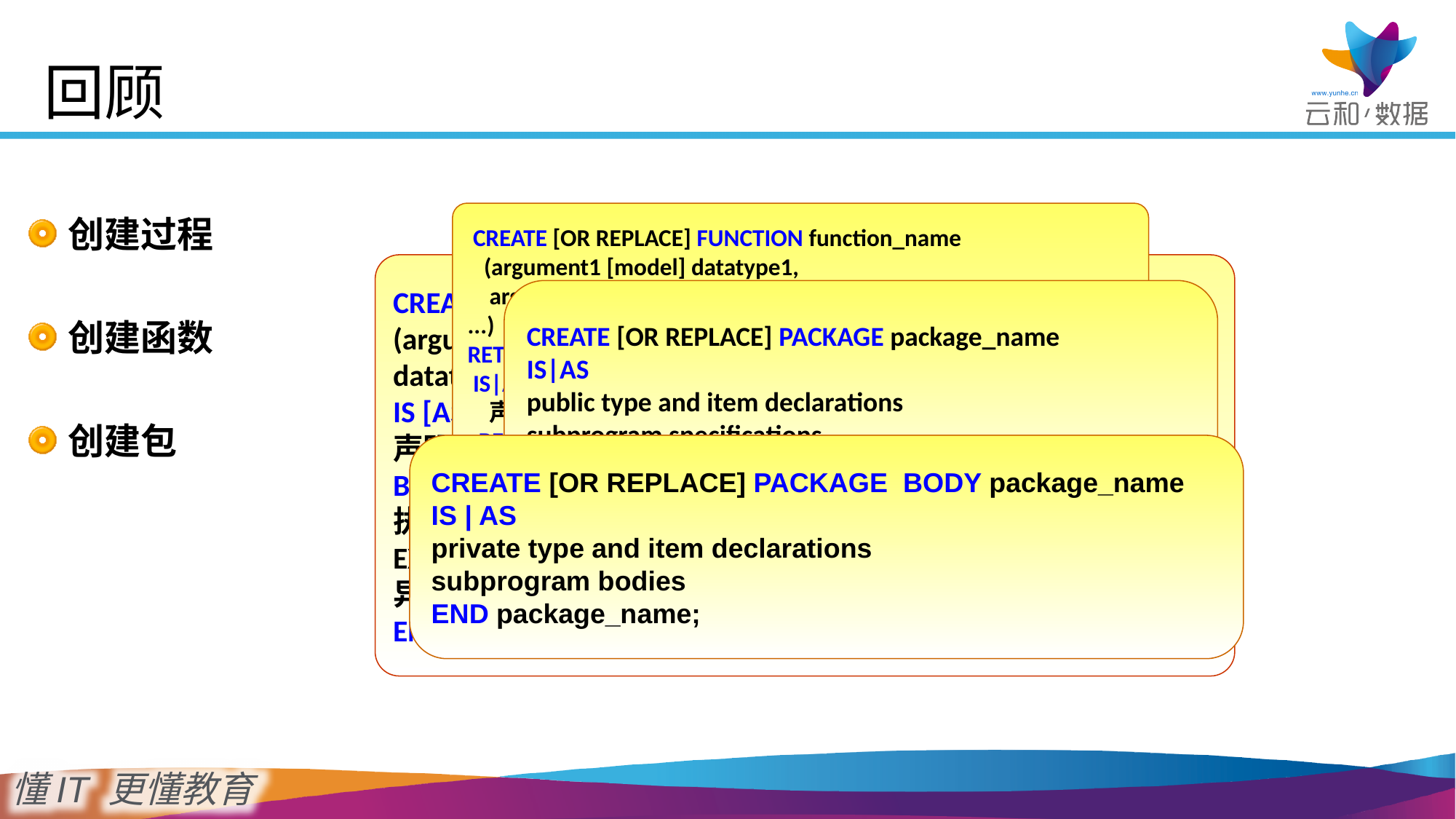

# 回顾
创建过程
创建函数
创建包
 CREATE [OR REPLACE] FUNCTION function_name
   (argument1 [model] datatype1,
    argument2 [mode2] datatype2,
...)
RETURN datatype
 IS|AS
   声明部分
  BEGIN
     执行部分
 EXCEPTION
  异常处理部分
END;
CREATE [OR REPLACE] PROCEDURE procedure_name
(argument1 [mode1] datatype1, argument2 [mode2] datatype2, ...)
IS [AS]
声明部分
BEGIN
执行部分
EXCEPTION
异常处理部分
END;
CREATE [OR REPLACE] PACKAGE package_name
IS|AS
public type and item declarations
subprogram specifications
END package_name;
CREATE [OR REPLACE] PACKAGE  BODY package_name
IS | AS
private type and item declarations
subprogram bodies
END package_name;